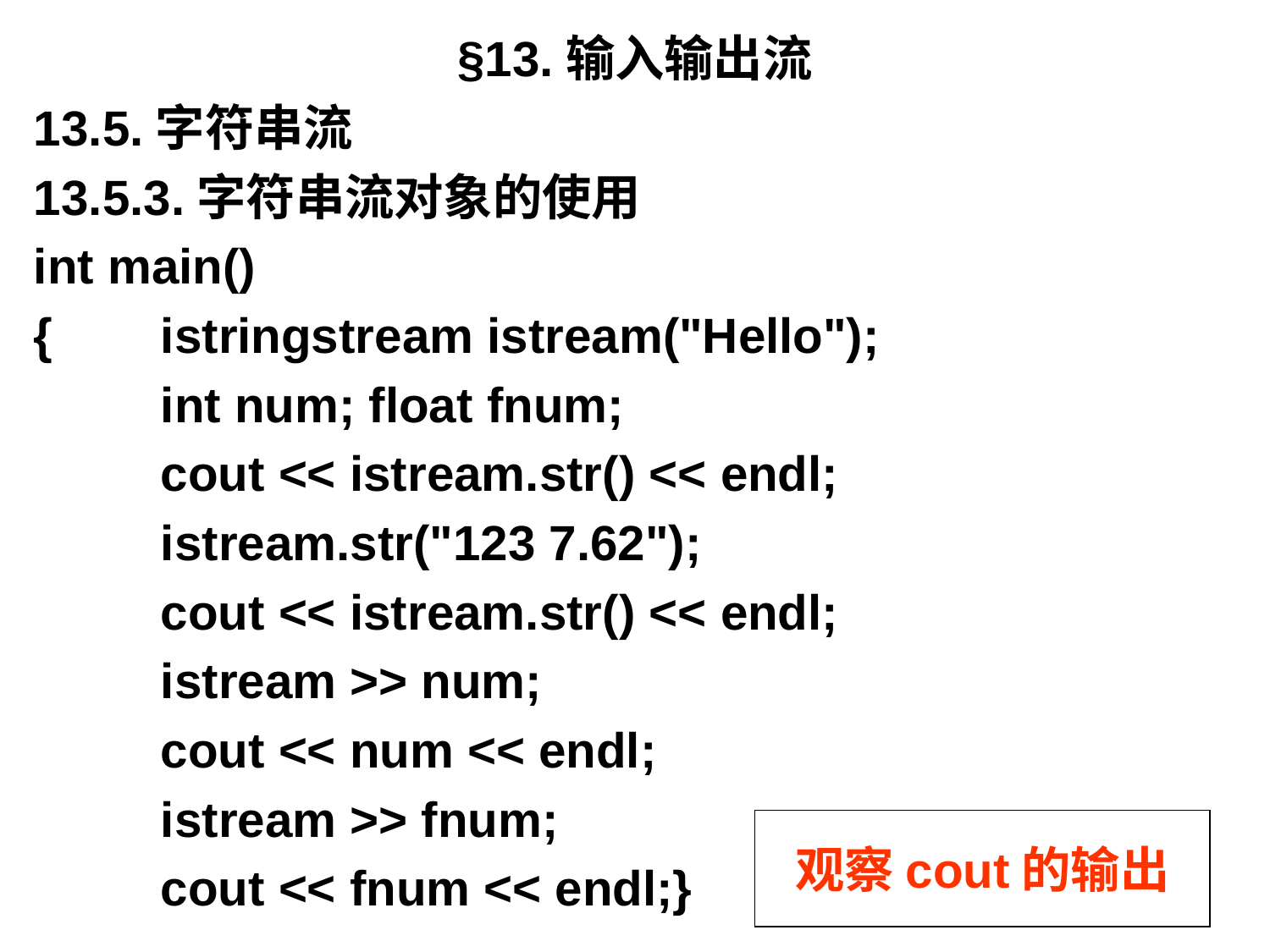

§13.输入输出流
13.5.字符串流
13.5.3.字符串流对象的使用
int main()
{	istringstream istream("Hello");
	int num; float fnum;
	cout << istream.str() << endl;
	istream.str("123 7.62");
	cout << istream.str() << endl;
	istream >> num;
	cout << num << endl;
	istream >> fnum;
	cout << fnum << endl;}
观察cout的输出